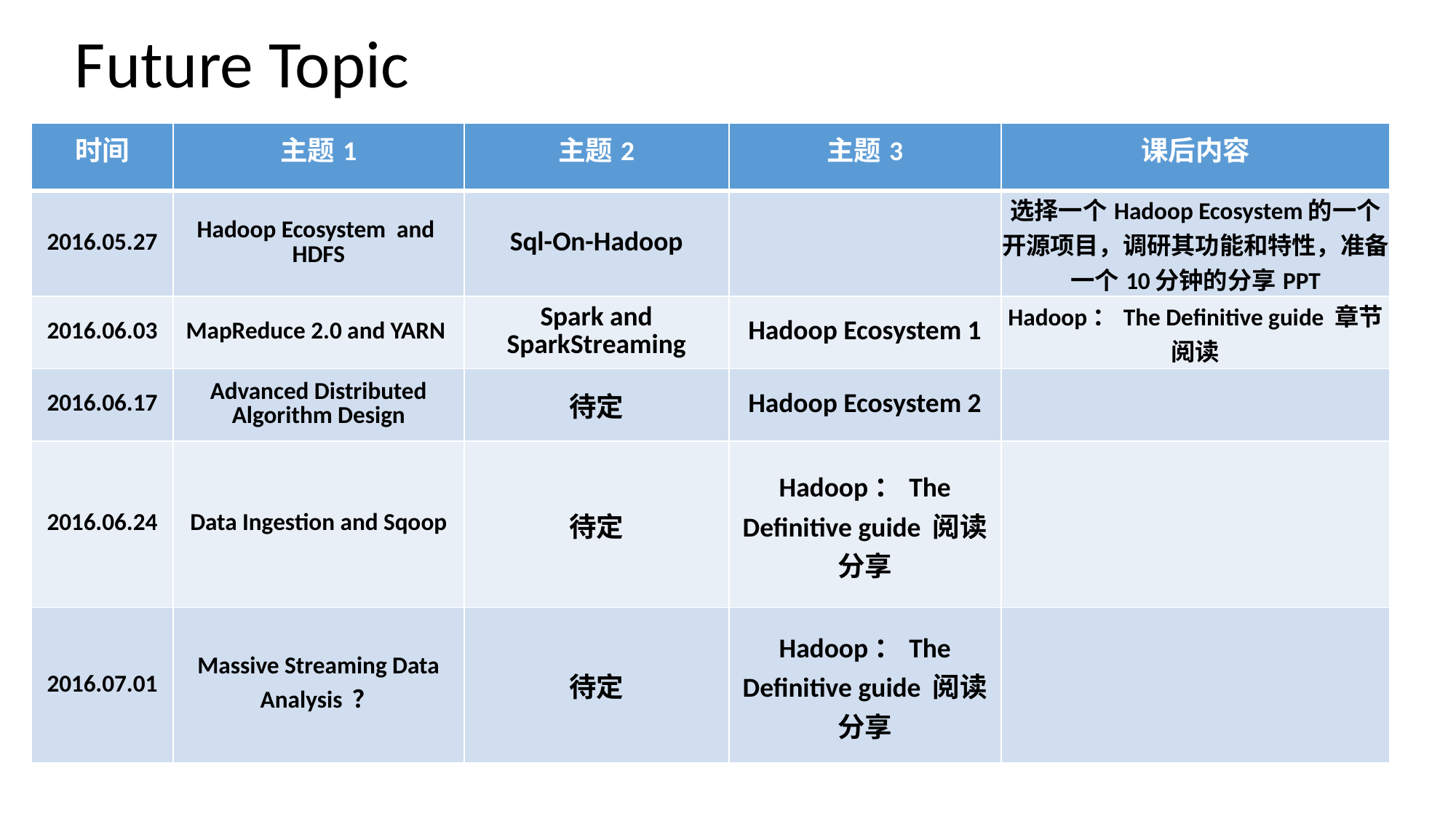

# Future Topic
| 时间 | 主题1 | 主题2 | 主题3 | 课后内容 |
| --- | --- | --- | --- | --- |
| 2016.05.27 | Hadoop Ecosystem and HDFS | Sql-On-Hadoop |  | 选择一个Hadoop Ecosystem的一个开源项目，调研其功能和特性，准备一个10分钟的分享PPT |
| 2016.06.03 | MapReduce 2.0 and YARN | Spark and SparkStreaming | Hadoop Ecosystem 1 | Hadoop：The Definitive guide 章节阅读 |
| 2016.06.17 | Advanced Distributed Algorithm Design | 待定 | Hadoop Ecosystem 2 |  |
| 2016.06.24 | Data Ingestion and Sqoop | 待定 | Hadoop：The Definitive guide 阅读分享 |  |
| 2016.07.01 | Massive Streaming Data Analysis ？ | 待定 | Hadoop：The Definitive guide 阅读分享 |  |